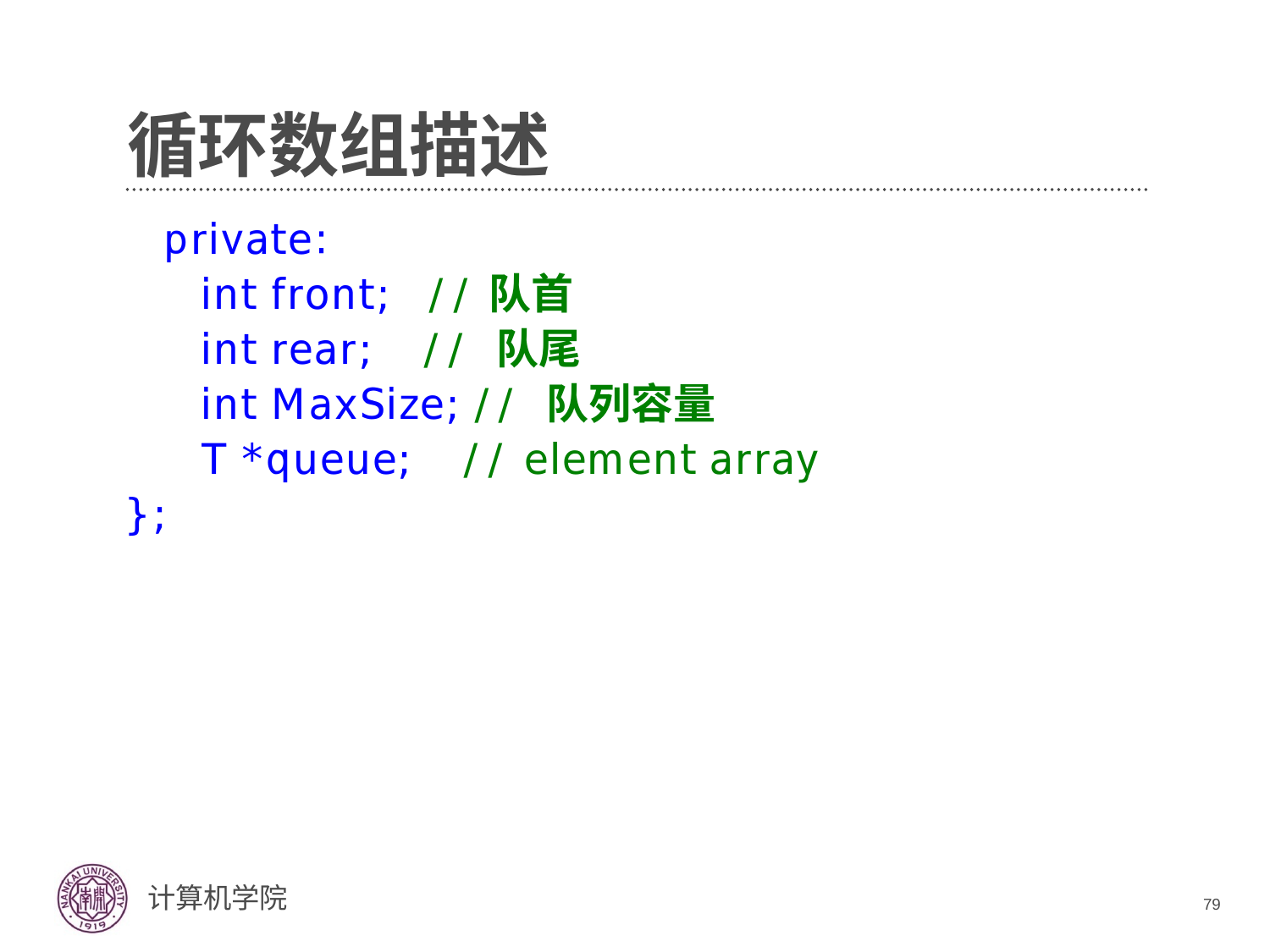

# 循环数组描述
   private:
      int front;   //队首
      int rear;    // 队尾
      int MaxSize; // 队列容量
      T *queue;    // element array
};
79